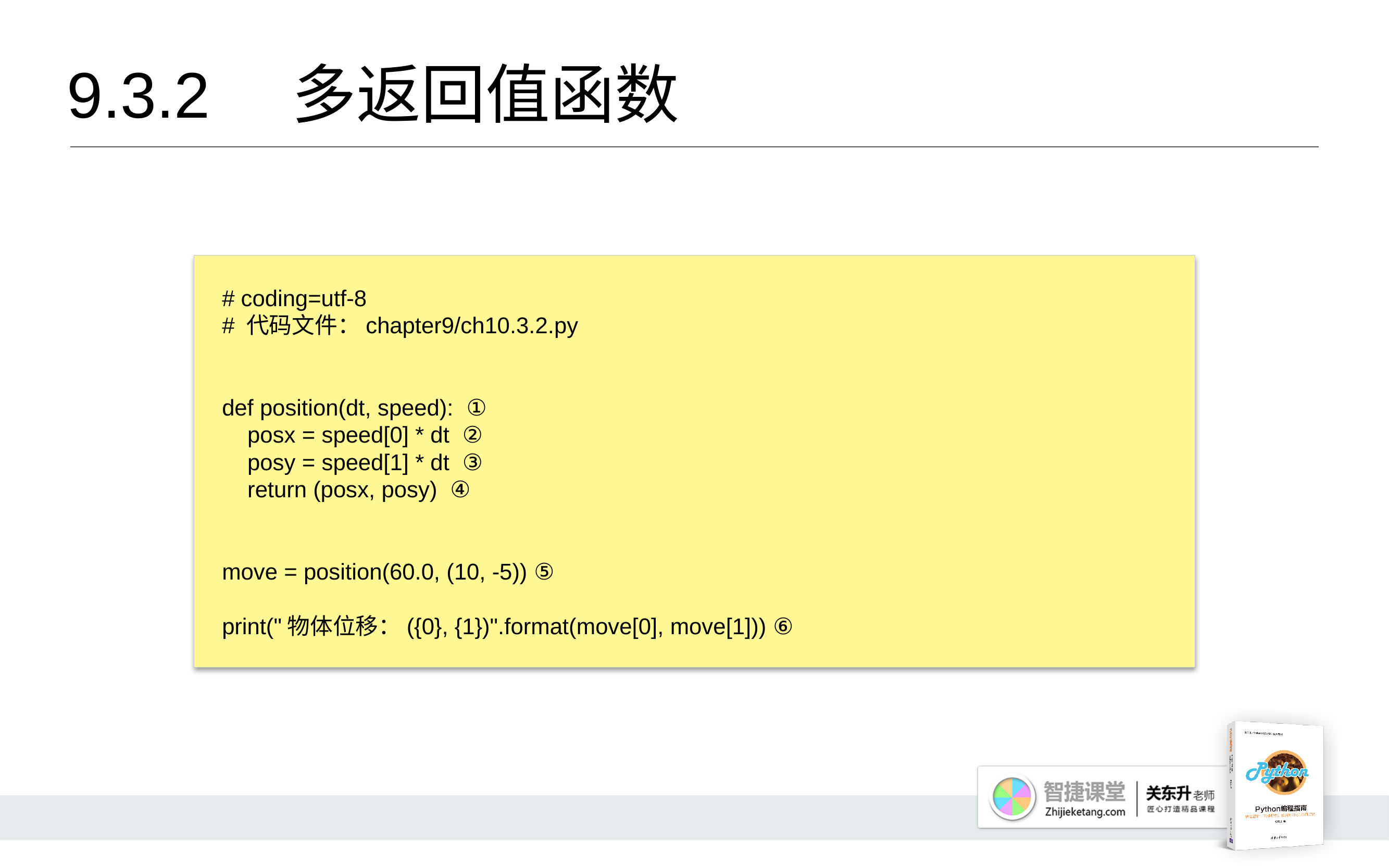

# 9.3.2 	多返回值函数
# coding=utf-8
# 代码文件：chapter9/ch10.3.2.py

def position(dt, speed):  ①
    posx = speed[0] * dt  ②
    posy = speed[1] * dt  ③
    return (posx, posy)  ④

move = position(60.0, (10, -5)) ⑤

print("物体位移：({0}, {1})".format(move[0], move[1])) ⑥